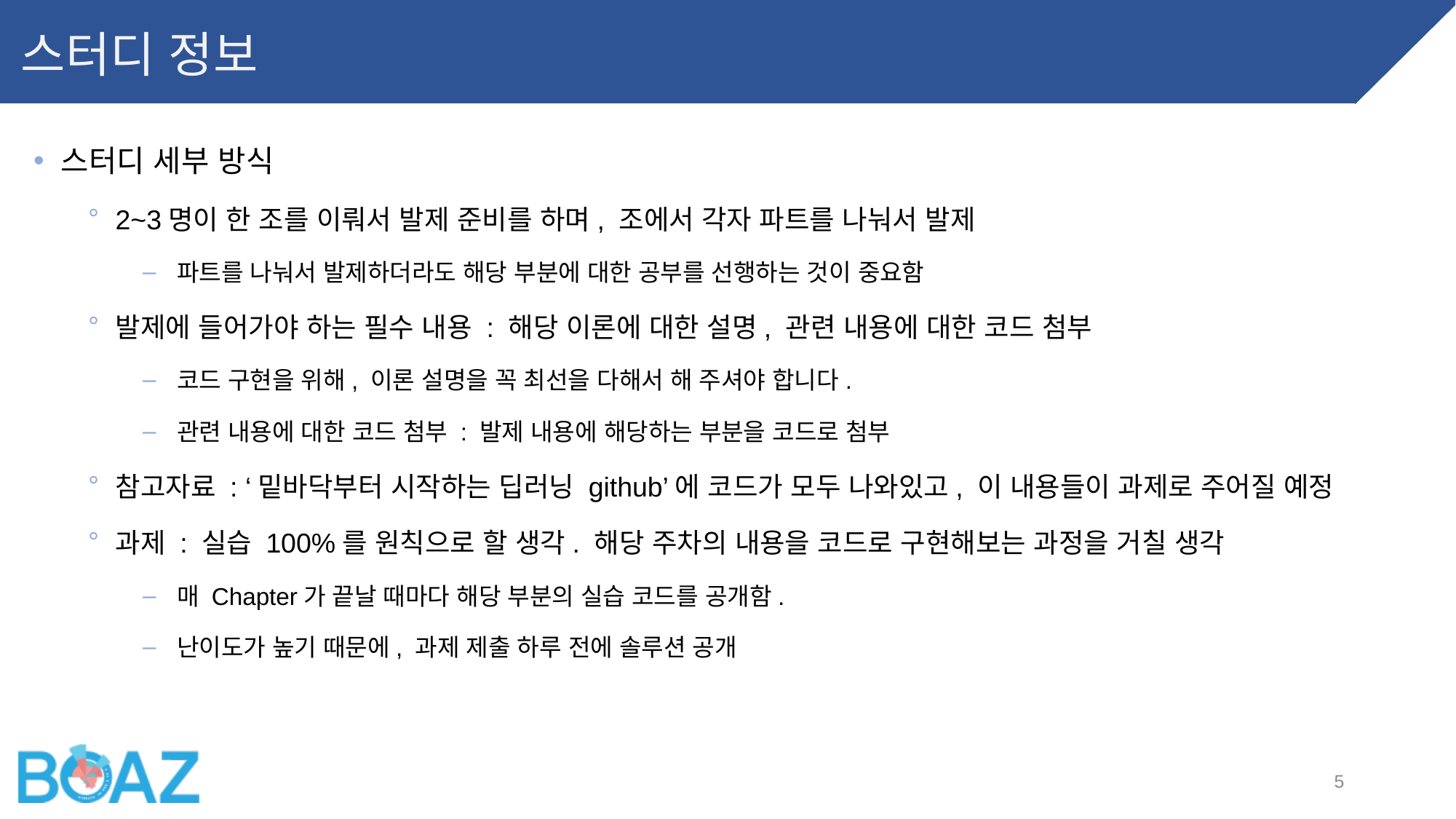

# 스터디 정보
스터디 세부 방식
2~3명이 한 조를 이뤄서 발제 준비를 하며, 조에서 각자 파트를 나눠서 발제
파트를 나눠서 발제하더라도 해당 부분에 대한 공부를 선행하는 것이 중요함
발제에 들어가야 하는 필수 내용 : 해당 이론에 대한 설명, 관련 내용에 대한 코드 첨부
코드 구현을 위해, 이론 설명을 꼭 최선을 다해서 해 주셔야 합니다.
관련 내용에 대한 코드 첨부 : 발제 내용에 해당하는 부분을 코드로 첨부
참고자료 : ‘밑바닥부터 시작하는 딥러닝 github’에 코드가 모두 나와있고, 이 내용들이 과제로 주어질 예정
과제 : 실습 100%를 원칙으로 할 생각. 해당 주차의 내용을 코드로 구현해보는 과정을 거칠 생각
매 Chapter가 끝날 때마다 해당 부분의 실습 코드를 공개함.
난이도가 높기 때문에, 과제 제출 하루 전에 솔루션 공개
5